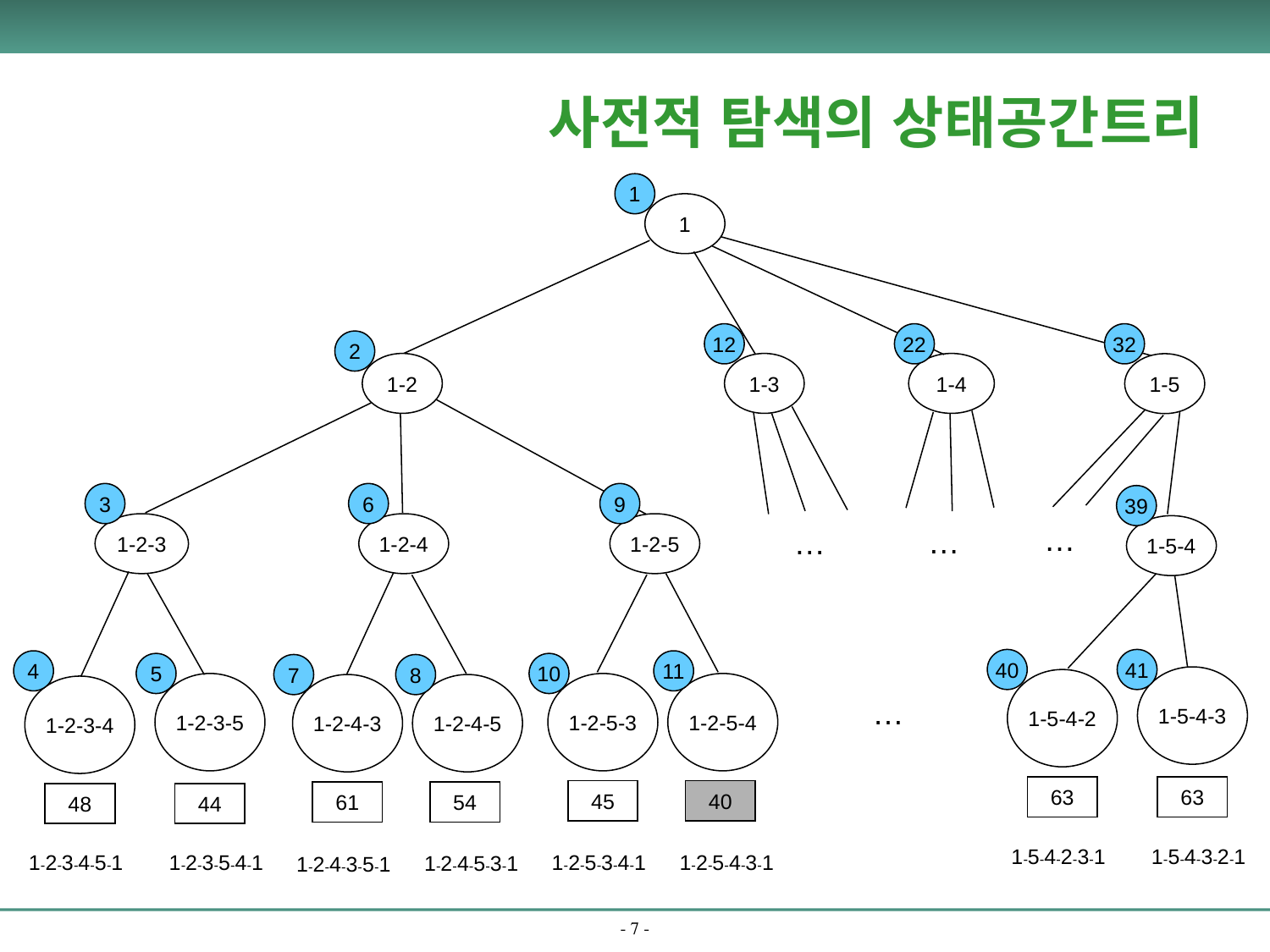

사전적 탐색의 상태공간트리
1
1

12
22
32
2
1-2
1-3
1-4
1-5

3
6
9
39
1-2-3
1-2-4
1-2-5
…
1-5-4
…
…

40
41
4
11
5
10
7
8
1-5-4-3
1-5-4-2
1-2-3-5
1-2-5-3
1-2-5-4
1-2-4-3
1-2-4-5
1-2-3-4
…
63
63
45
40
61
54
48
44
1-5-4-2-3-1
1-5-4-3-2-1
1-2-5-4-3-1
1-2-3-4-5-1
1-2-3-5-4-1
1-2-5-3-4-1
1-2-4-5-3-1
1-2-4-3-5-1